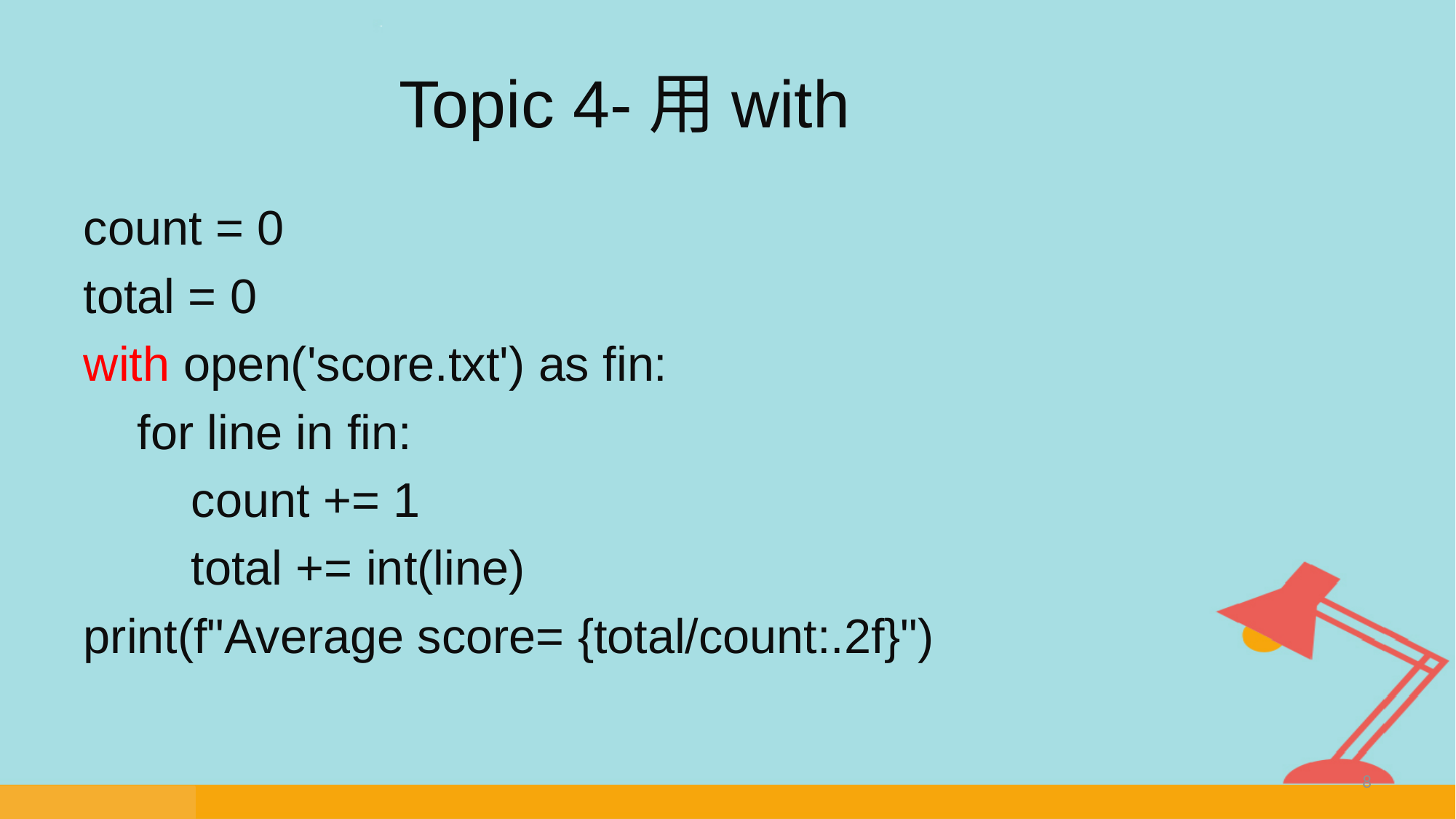

# Topic 4-用with
count = 0
total = 0
with open('score.txt') as fin:
    for line in fin:
        count += 1
        total += int(line)
print(f"Average score= {total/count:.2f}")

8